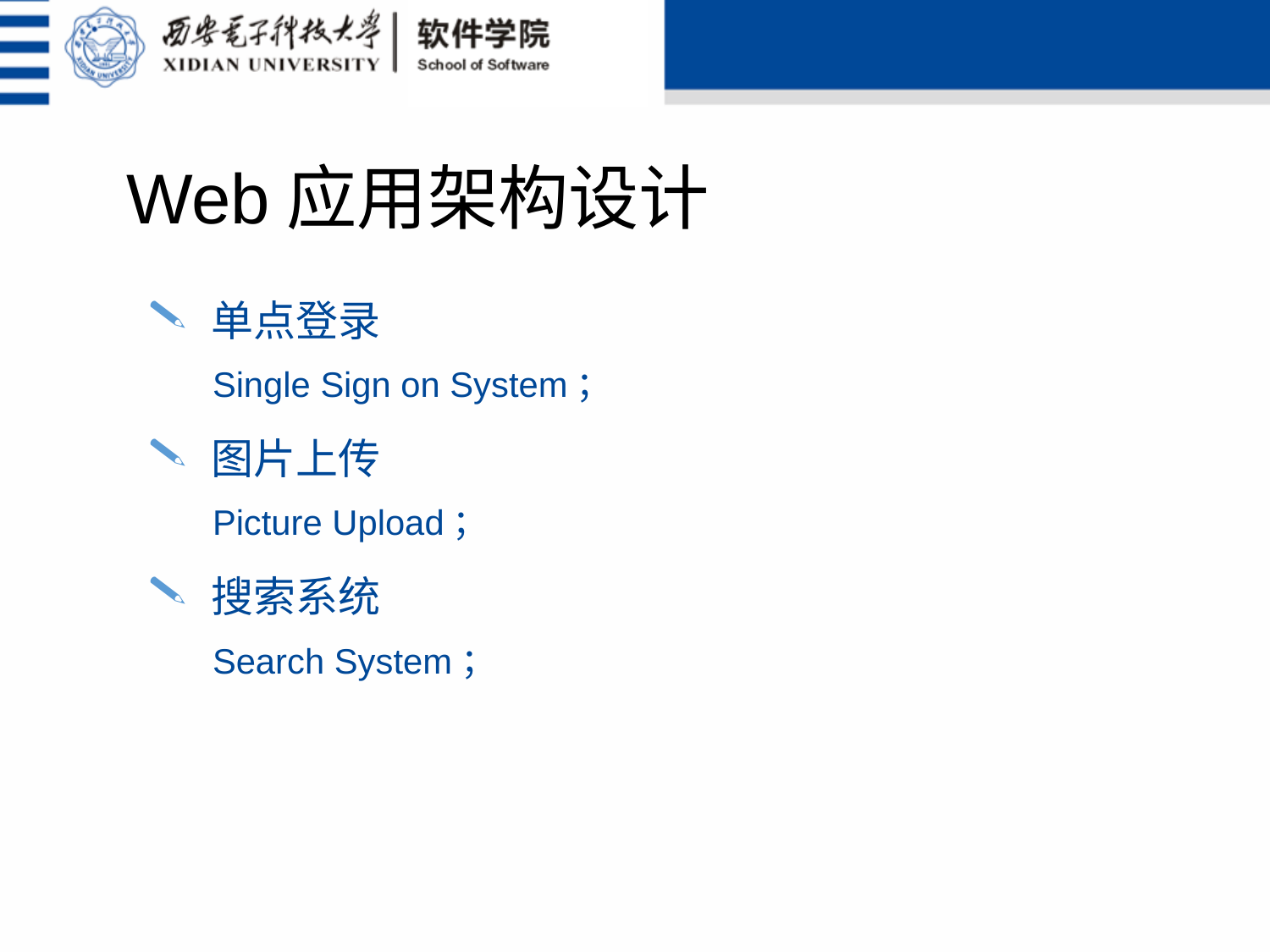

# Web应用架构设计
单点登录
Single Sign on System；
图片上传
Picture Upload；
搜索系统
Search System；